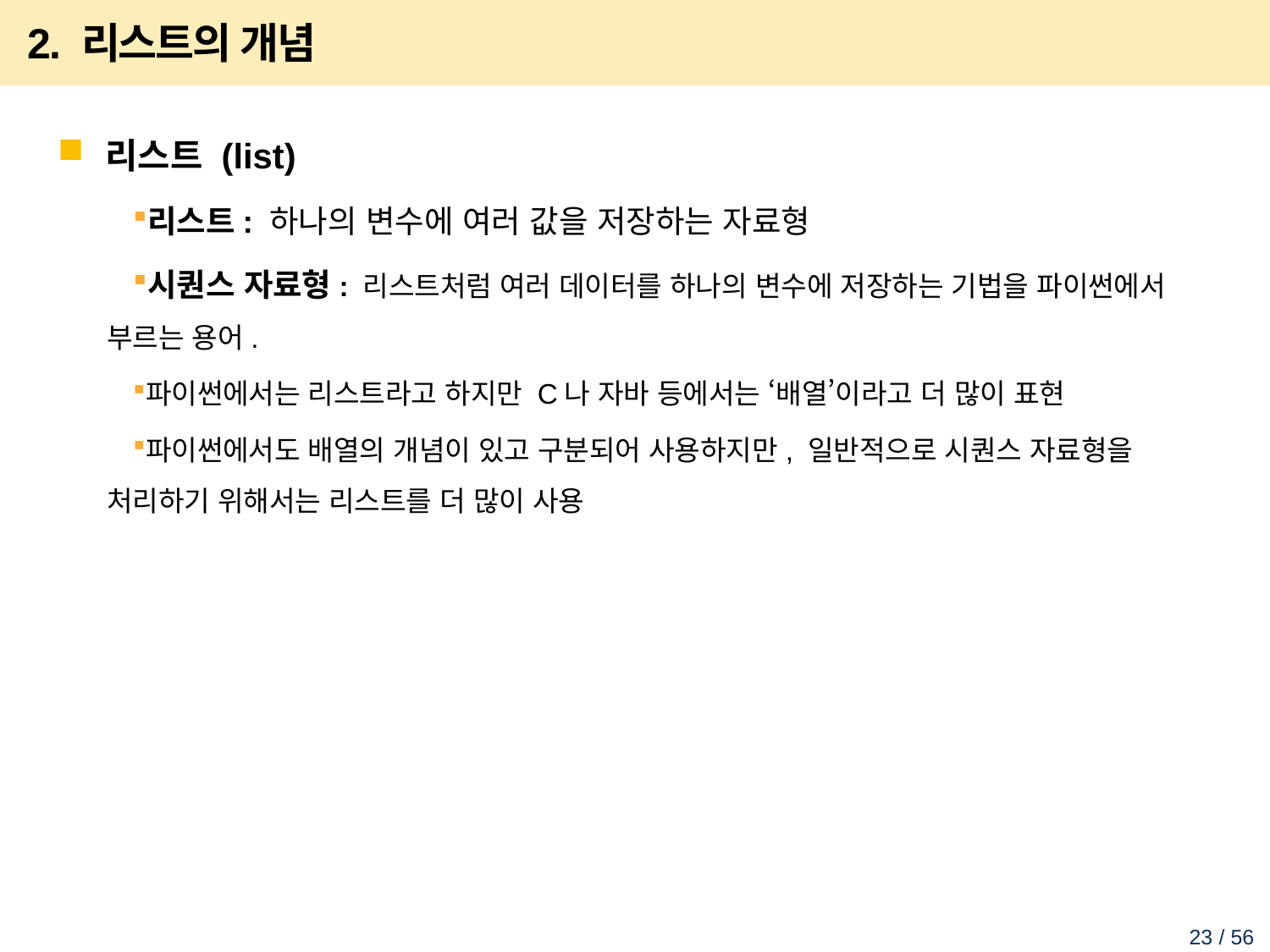

# 2. 리스트의 개념
리스트 (list)
리스트: 하나의 변수에 여러 값을 저장하는 자료형
시퀀스 자료형: 리스트처럼 여러 데이터를 하나의 변수에 저장하는 기법을 파이썬에서 부르는 용어.
파이썬에서는 리스트라고 하지만 C나 자바 등에서는 ‘배열’이라고 더 많이 표현
파이썬에서도 배열의 개념이 있고 구분되어 사용하지만, 일반적으로 시퀀스 자료형을 처리하기 위해서는 리스트를 더 많이 사용